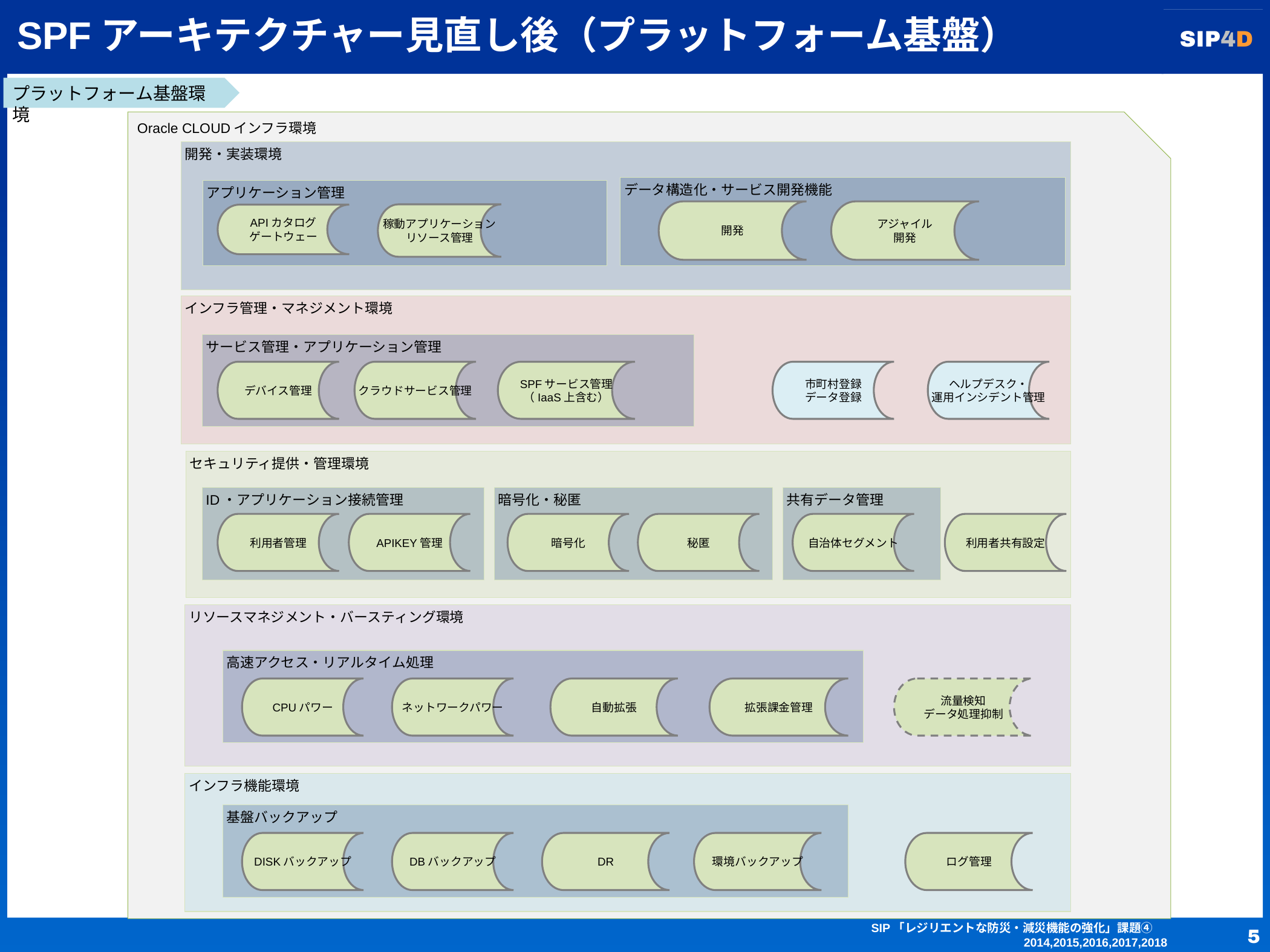

# SPFアーキテクチャー見直し後（プラットフォーム基盤）
プラットフォーム基盤環境

Oracle CLOUDインフラ環境
開発・実装環境
データ構造化・サービス開発機能
アプリケーション管理
開発
アジャイル
開発
稼動アプリケーション
リソース管理
APIカタログ
ゲートウェー
インフラ管理・マネジメント環境
サービス管理・アプリケーション管理
デバイス管理
クラウドサービス管理
SPFサービス管理
（IaaS上含む）
市町村登録
データ登録
ヘルプデスク・
運用インシデント管理
セキュリティ提供・管理環境
ID・アプリケーション接続管理
暗号化・秘匿
共有データ管理
利用者管理
APIKEY管理
暗号化
秘匿
自治体セグメント
利用者共有設定
リソースマネジメント・バースティング環境
高速アクセス・リアルタイム処理
CPUパワー
ネットワークパワー
自動拡張
拡張課金管理
流量検知
データ処理抑制
インフラ機能環境
基盤バックアップ
DISKバックアップ
DBバックアップ
DR
環境バックアップ
ログ管理
5
SIP「レジリエントな防災・減災機能の強化」課題④　2014,2015,2016,2017,2018